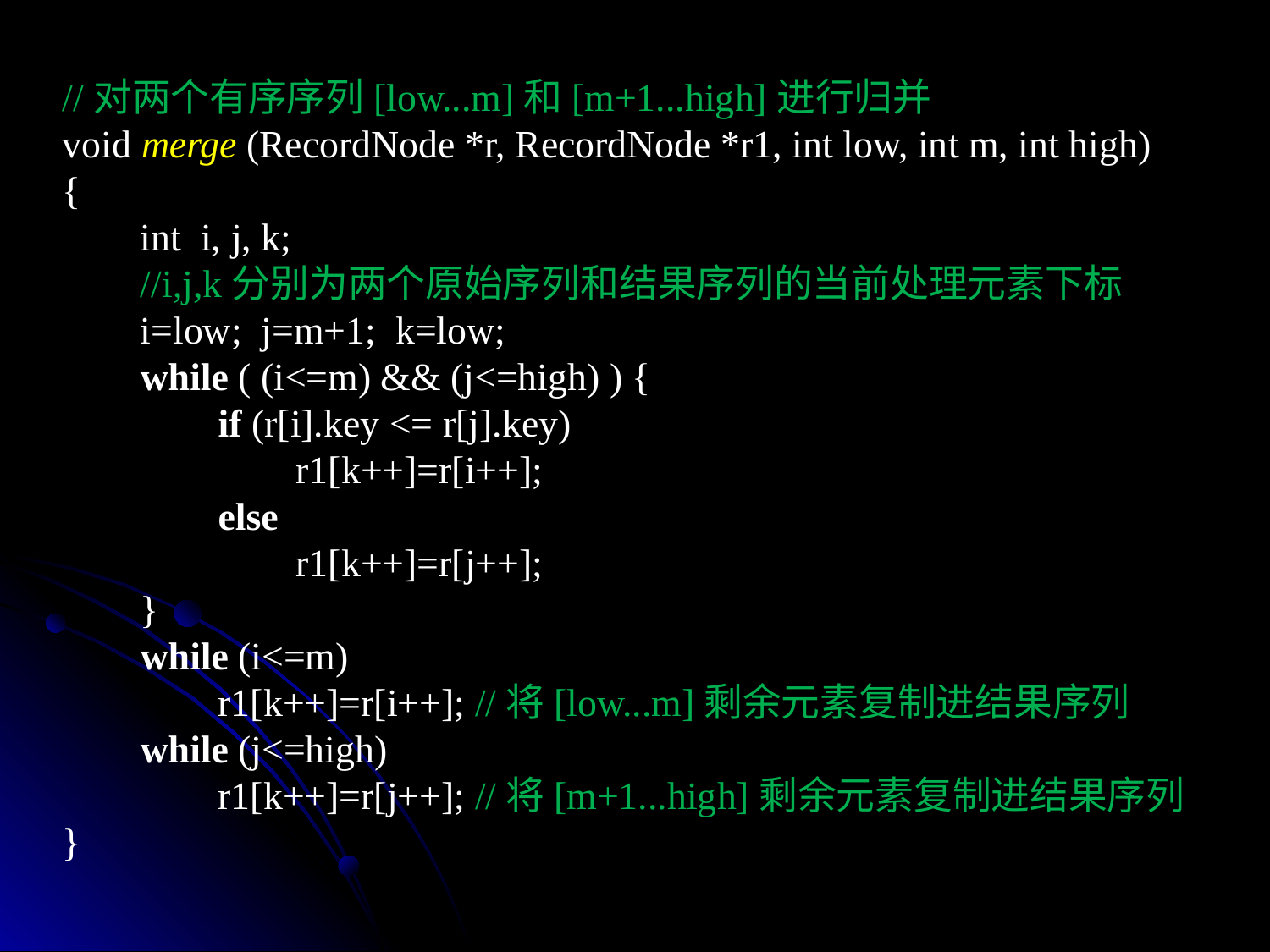

//对两个有序序列[low...m]和[m+1...high]进行归并
void merge (RecordNode *r, RecordNode *r1, int low, int m, int high)
{
        int  i, j, k;
        //i,j,k分别为两个原始序列和结果序列的当前处理元素下标
        i=low;  j=m+1;  k=low;
        while ( (i<=m) && (j<=high) ) {
                if (r[i].key <= r[j].key)
                        r1[k++]=r[i++];
                else
                        r1[k++]=r[j++];
        }
        while (i<=m)
                r1[k++]=r[i++]; //将[low...m]剩余元素复制进结果序列
        while (j<=high)
                r1[k++]=r[j++]; //将[m+1...high]剩余元素复制进结果序列
}